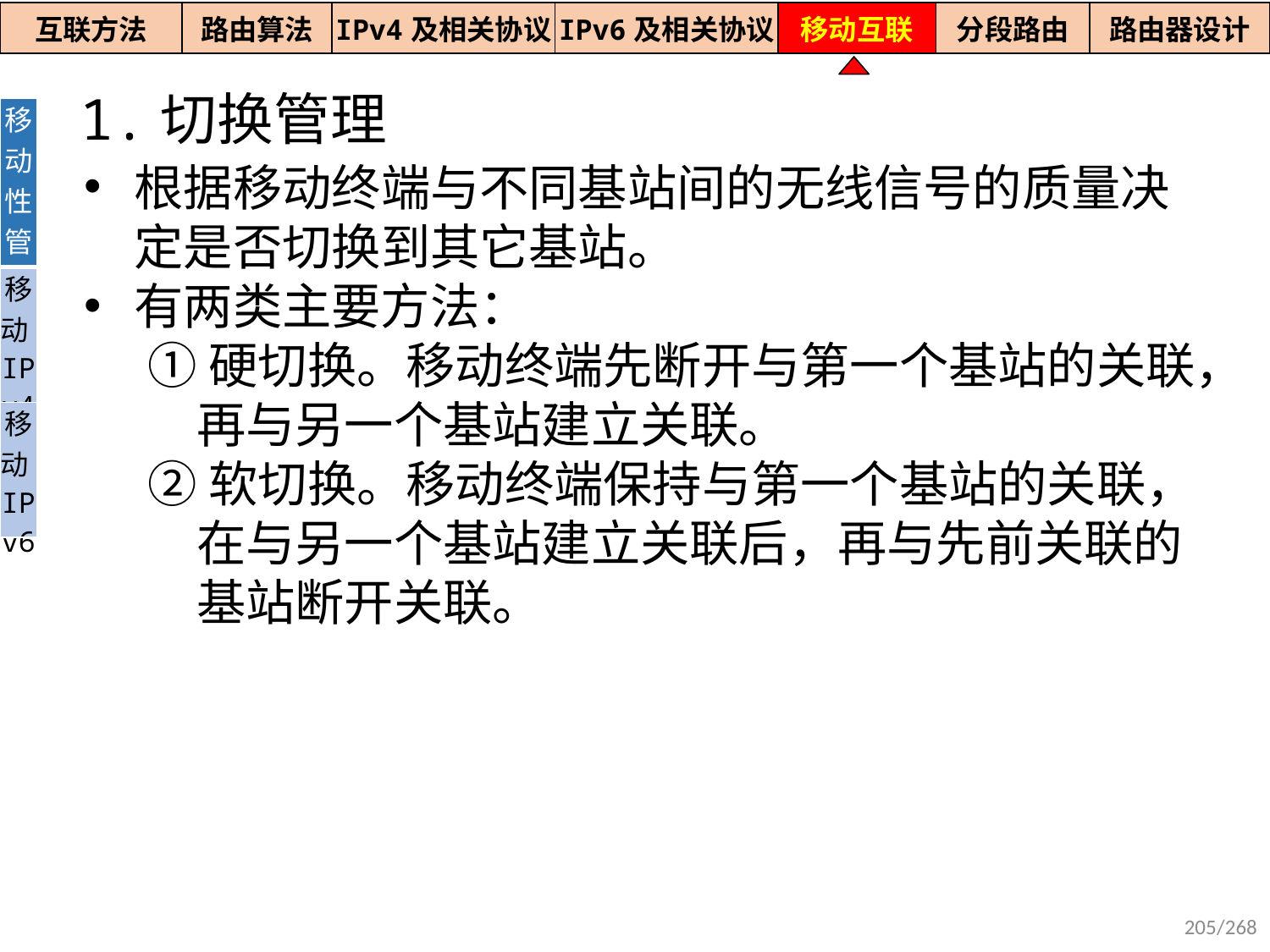

| 互联方法 | 路由算法 | IPv4及相关协议 | IPv6及相关协议 | 移动互联 | 分段路由 | 路由器设计 |
| --- | --- | --- | --- | --- | --- | --- |

1.切换管理
| 移动性管理 |
| --- |
| 移动IPv4 |
| 移动IPv6 |
根据移动终端与不同基站间的无线信号的质量决定是否切换到其它基站。
有两类主要方法：
①硬切换。移动终端先断开与第一个基站的关联，再与另一个基站建立关联。
②软切换。移动终端保持与第一个基站的关联，在与另一个基站建立关联后，再与先前关联的基站断开关联。
205/268